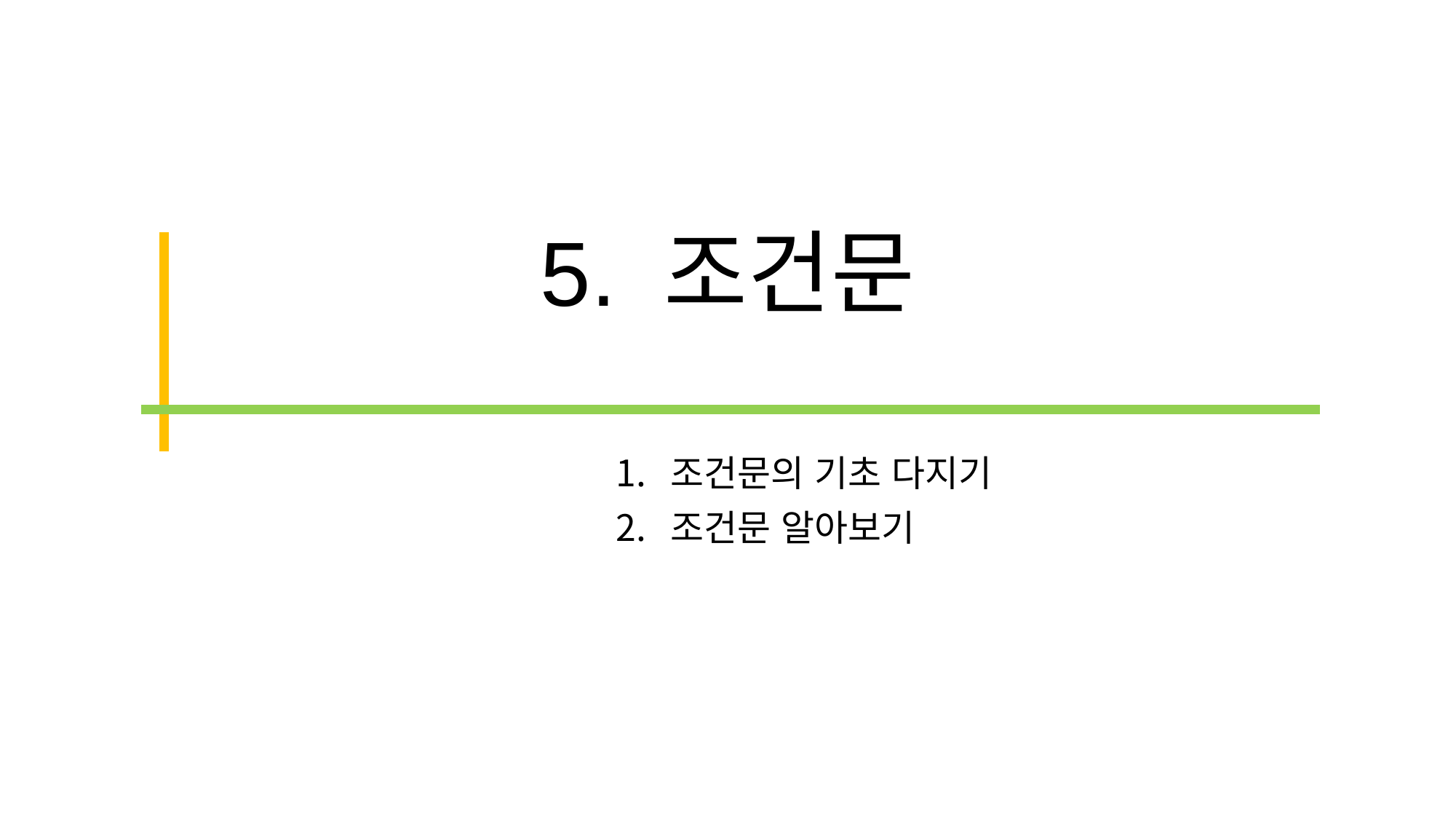

# 5. 조건문
조건문의 기초 다지기
조건문 알아보기